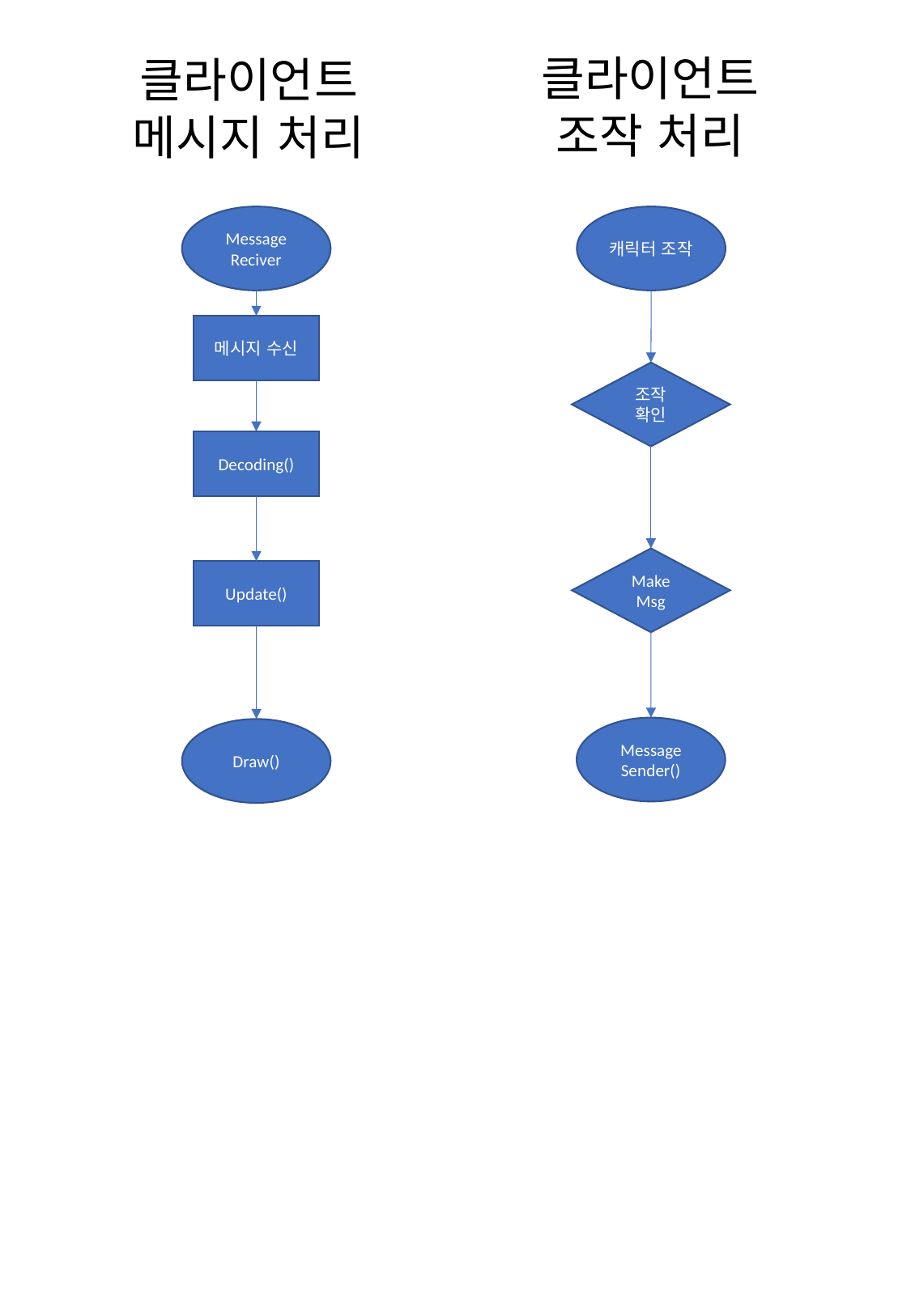

클라이언트
조작 처리
클라이언트
메시지 처리
Message
Reciver
캐릭터 조작
메시지 수신
조작 확인
Decoding()
Make
Msg
Update()
Message
Sender()
Draw()